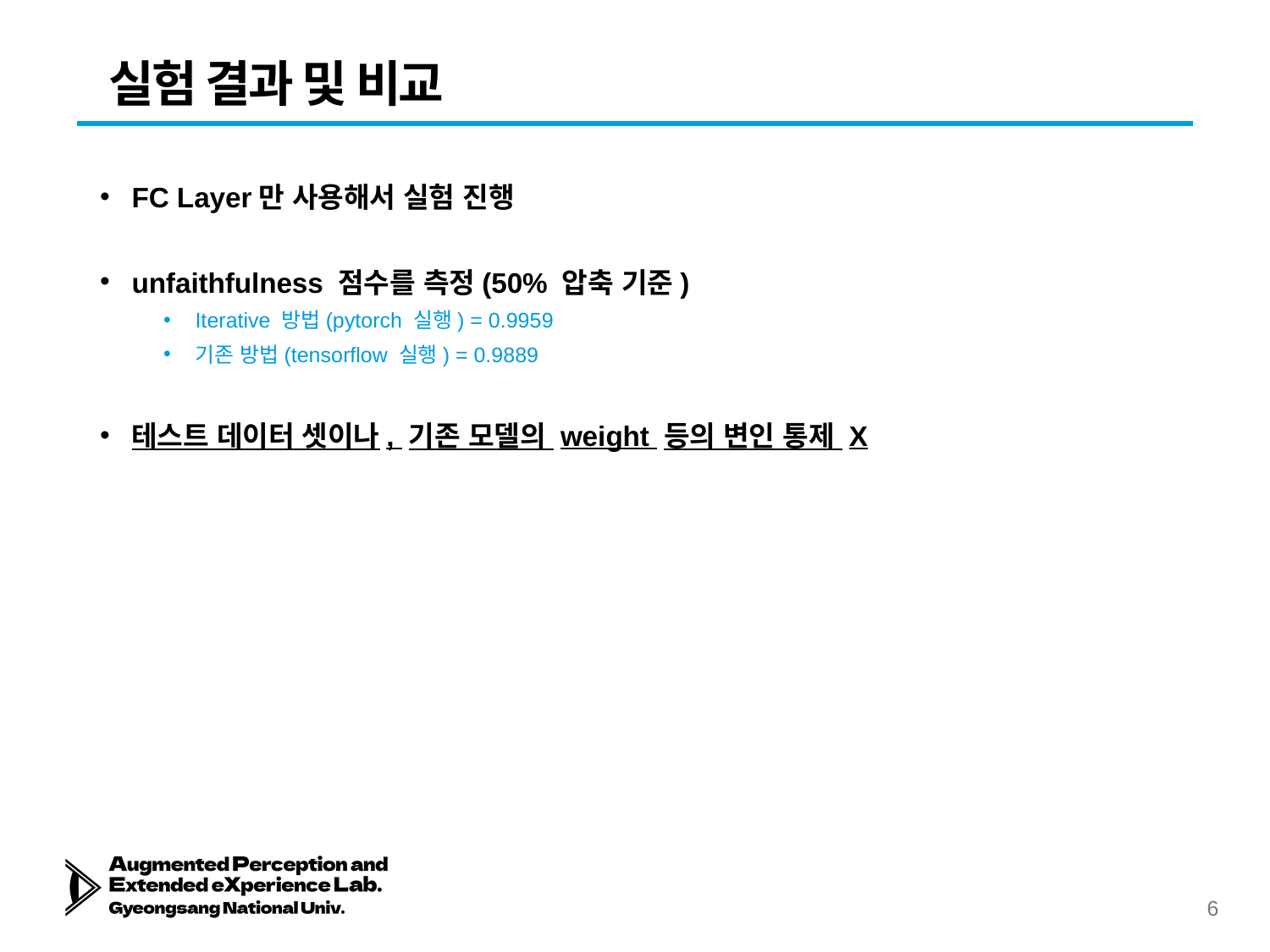

# 실험 결과 및 비교
FC Layer만 사용해서 실험 진행
unfaithfulness 점수를 측정(50% 압축 기준)
Iterative 방법(pytorch 실행) = 0.9959
기존 방법(tensorflow 실행) = 0.9889
테스트 데이터 셋이나, 기존 모델의 weight 등의 변인 통제 X
6